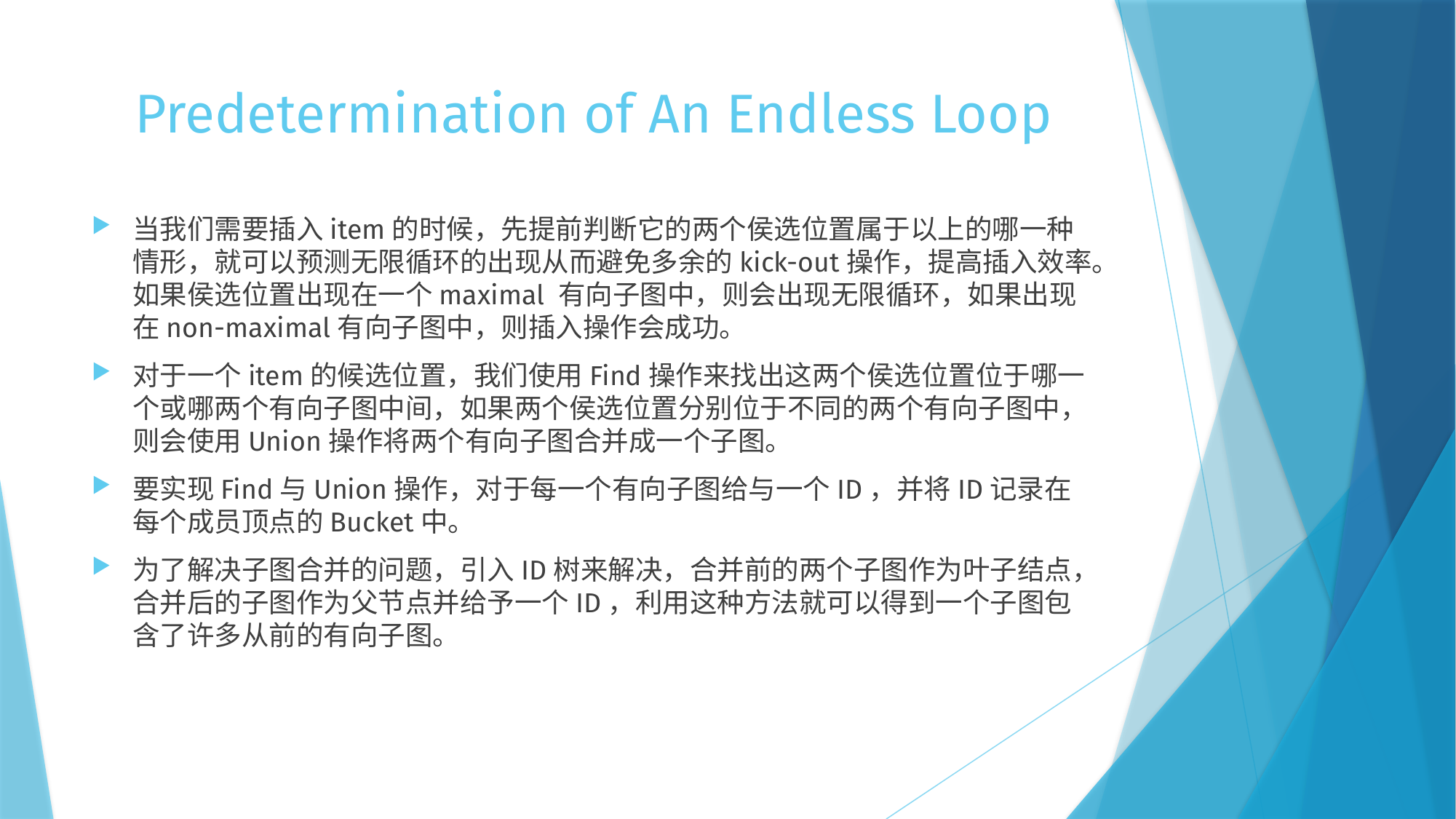

# Predetermination of An Endless Loop
当我们需要插入item的时候，先提前判断它的两个侯选位置属于以上的哪一种情形，就可以预测无限循环的出现从而避免多余的kick-out操作，提高插入效率。如果侯选位置出现在一个maximal 有向子图中，则会出现无限循环，如果出现在non-maximal有向子图中，则插入操作会成功。
对于一个item的候选位置，我们使用Find操作来找出这两个侯选位置位于哪一个或哪两个有向子图中间，如果两个侯选位置分别位于不同的两个有向子图中，则会使用Union操作将两个有向子图合并成一个子图。
要实现Find与Union操作，对于每一个有向子图给与一个ID，并将ID记录在每个成员顶点的Bucket中。
为了解决子图合并的问题，引入ID树来解决，合并前的两个子图作为叶子结点，合并后的子图作为父节点并给予一个ID，利用这种方法就可以得到一个子图包含了许多从前的有向子图。